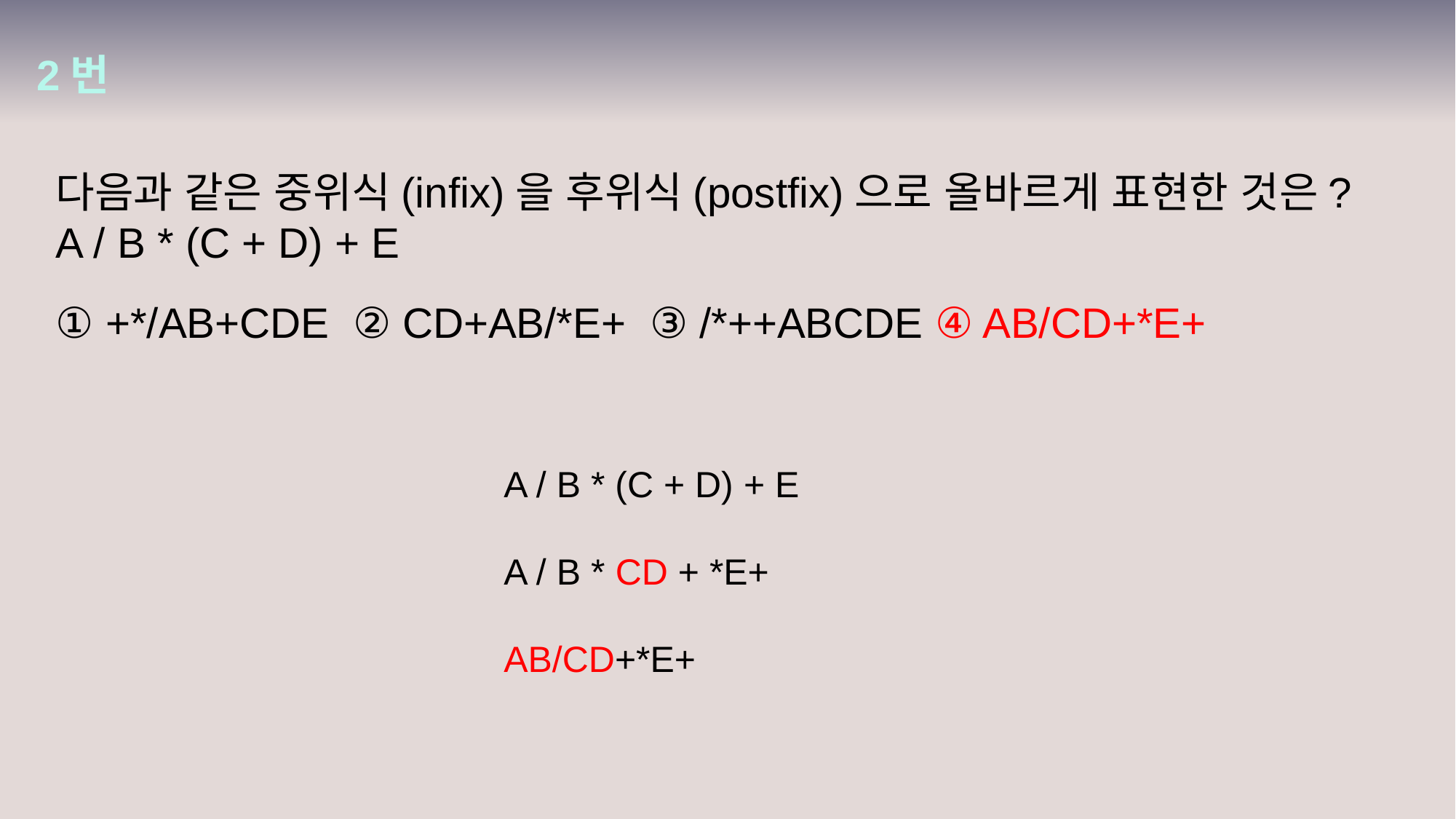

2번
다음과 같은 중위식(infix)을 후위식(postfix)으로 올바르게 표현한 것은?
A / B * (C + D) + E

① +*/AB+CDE  ② CD+AB/*E+  ③ /*++ABCDE ④ AB/CD+*E+
A / B * (C + D) + E
A / B * CD + *E+
AB/CD+*E+